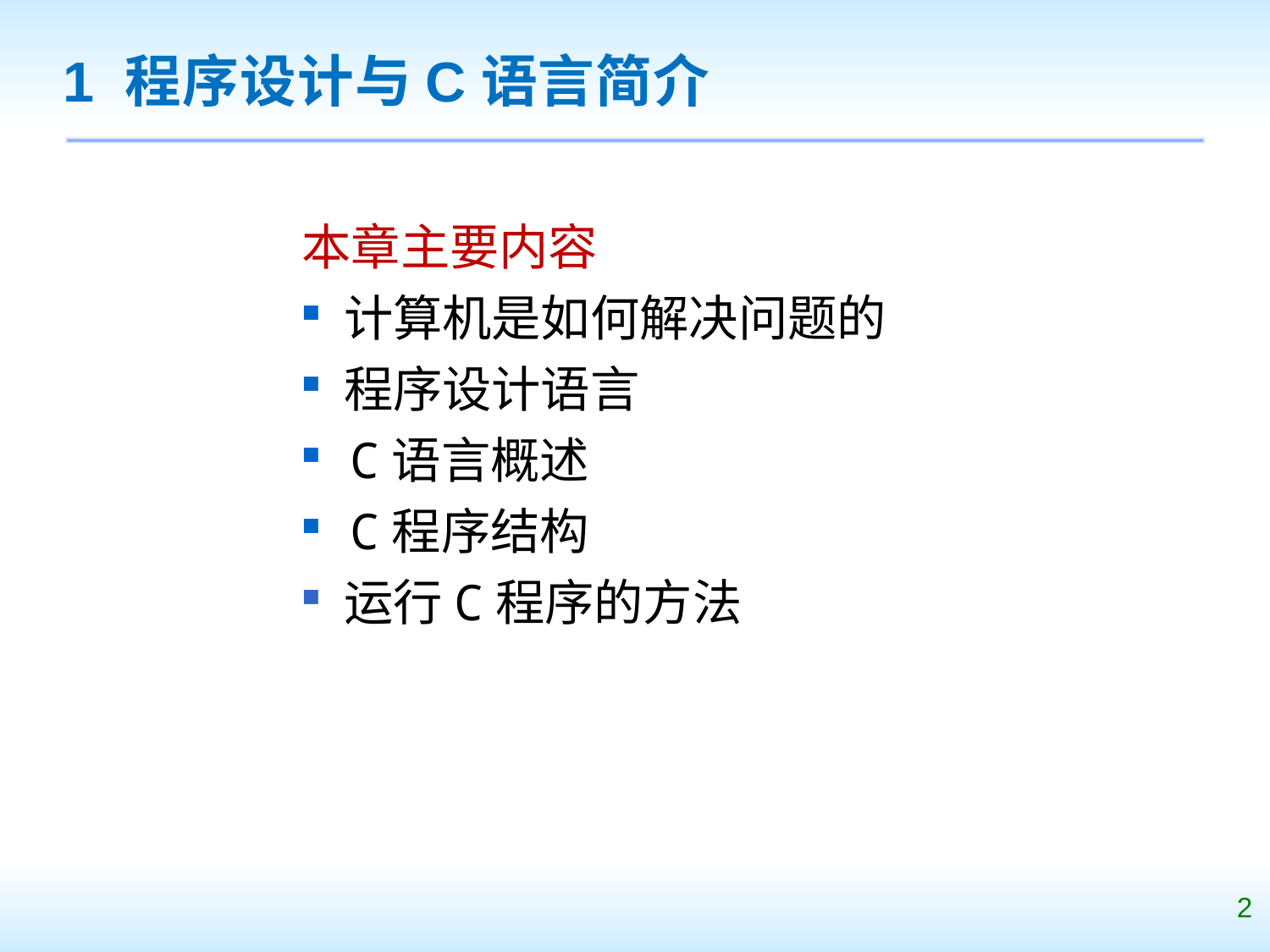

# 1 程序设计与C语言简介
本章主要内容
 计算机是如何解决问题的
 程序设计语言
 C语言概述
 C程序结构
 运行C程序的方法
2